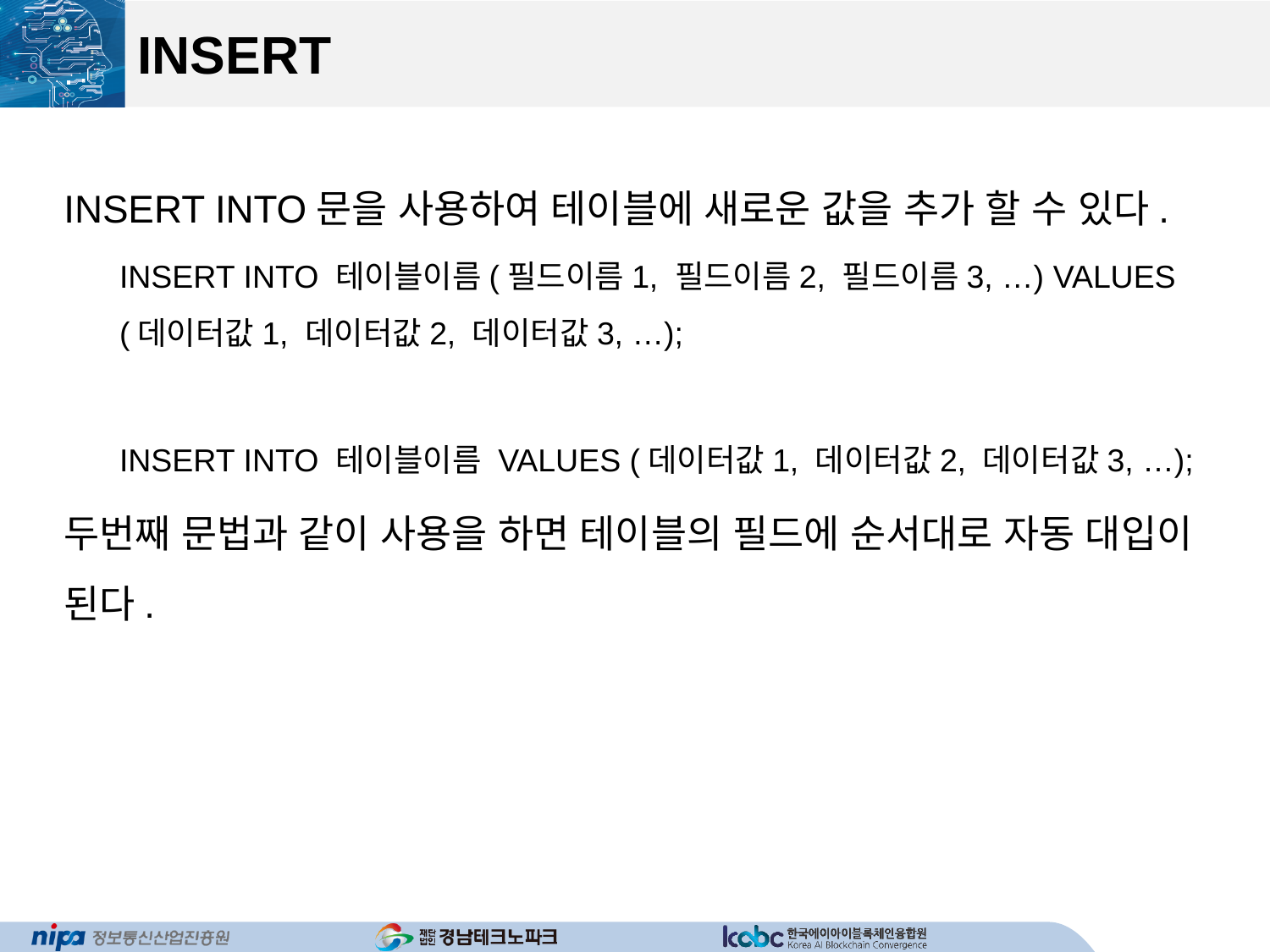

# INSERT
INSERT INTO문을 사용하여 테이블에 새로운 값을 추가 할 수 있다.
INSERT INTO 테이블이름(필드이름1, 필드이름2, 필드이름3, …) VALUES (데이터값1, 데이터값2, 데이터값3, …);

INSERT INTO 테이블이름 VALUES (데이터값1, 데이터값2, 데이터값3, …);
두번째 문법과 같이 사용을 하면 테이블의 필드에 순서대로 자동 대입이 된다.